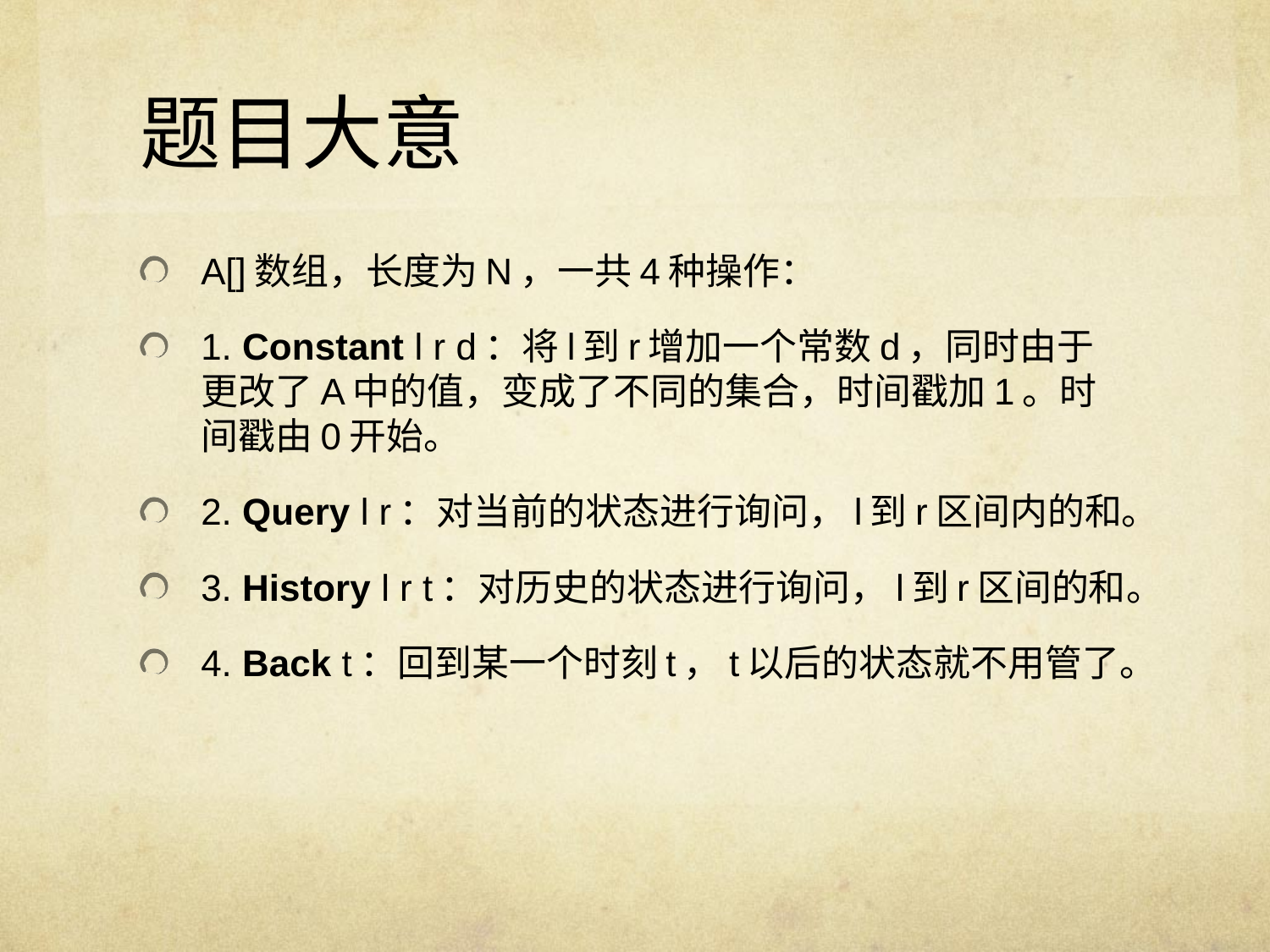

# 题目大意
A[]数组，长度为N，一共4种操作：
1. Constant l r d：将l到r增加一个常数d，同时由于更改了A中的值，变成了不同的集合，时间戳加1。时间戳由0开始。
2. Query l r：对当前的状态进行询问，l到r区间内的和。
3. History l r t：对历史的状态进行询问，l到r区间的和。
4. Back t：回到某一个时刻t，t以后的状态就不用管了。